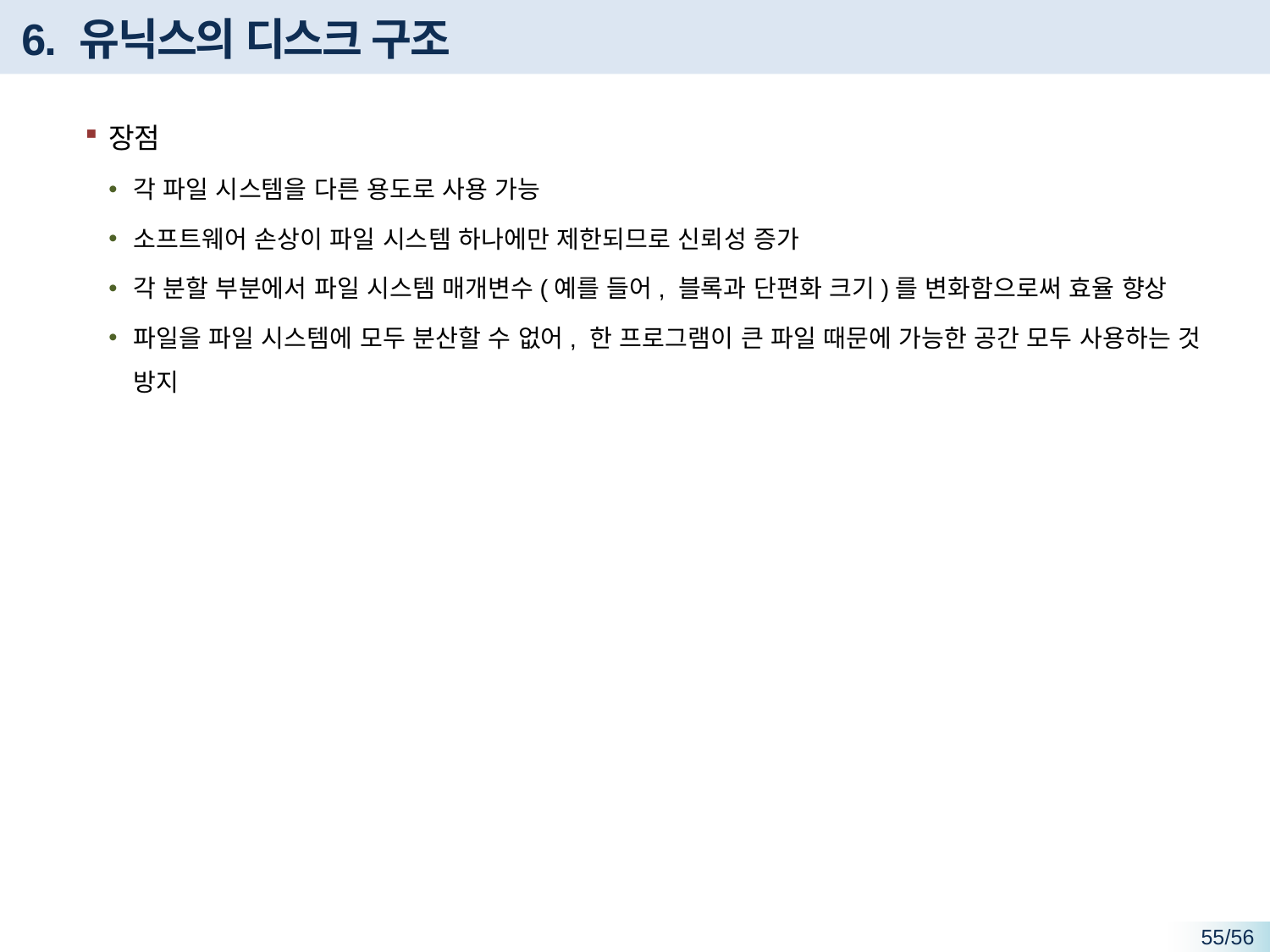

# 6. 유닉스의 디스크 구조
장점
각 파일 시스템을 다른 용도로 사용 가능
소프트웨어 손상이 파일 시스템 하나에만 제한되므로 신뢰성 증가
각 분할 부분에서 파일 시스템 매개변수(예를 들어, 블록과 단편화 크기)를 변화함으로써 효율 향상
파일을 파일 시스템에 모두 분산할 수 없어, 한 프로그램이 큰 파일 때문에 가능한 공간 모두 사용하는 것 방지